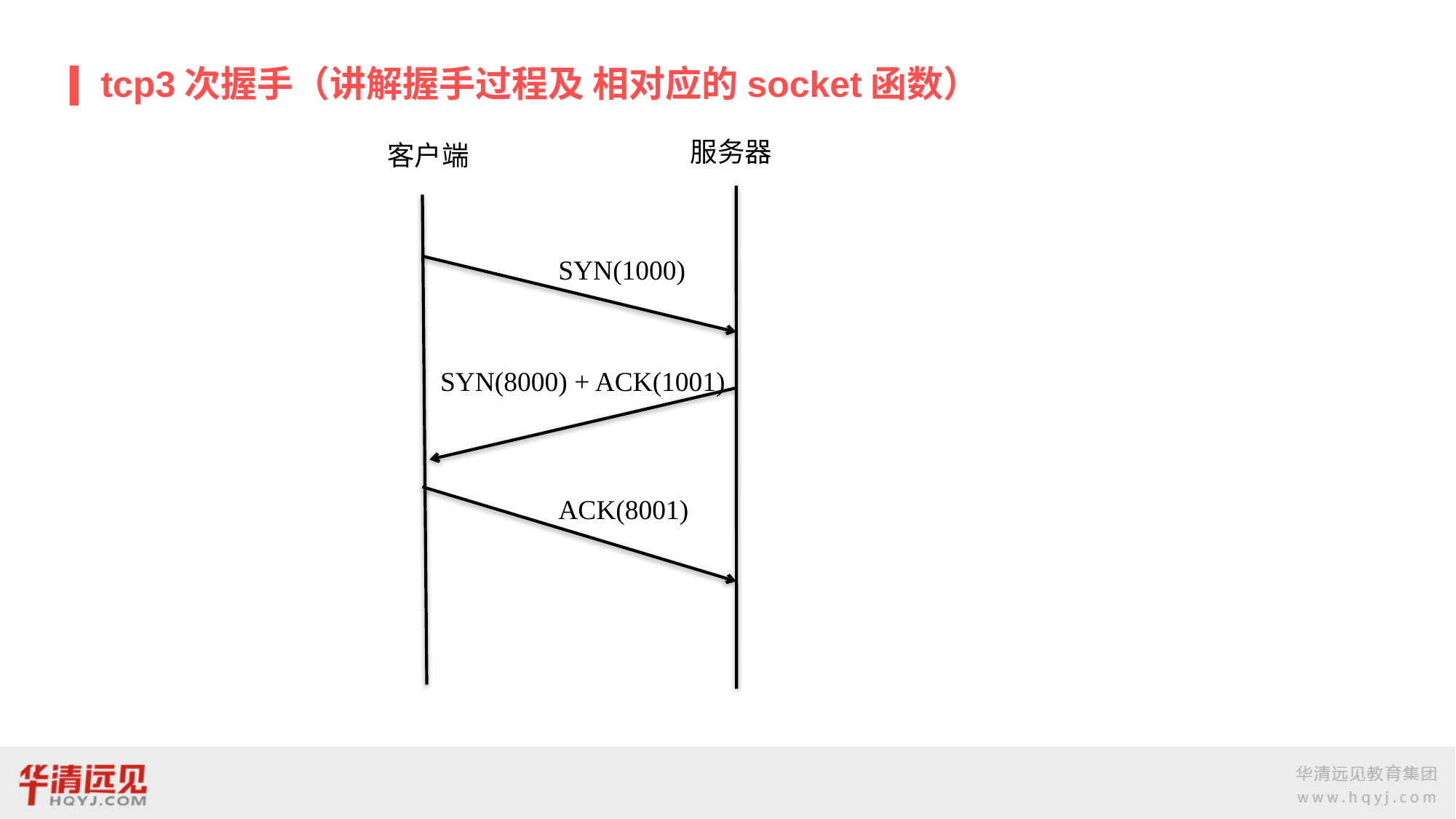

# tcp3次握手（讲解握手过程及 相对应的socket函数）
服务器
客户端
SYN(1000)
SYN(8000) + ACK(1001)
ACK(8001)
28